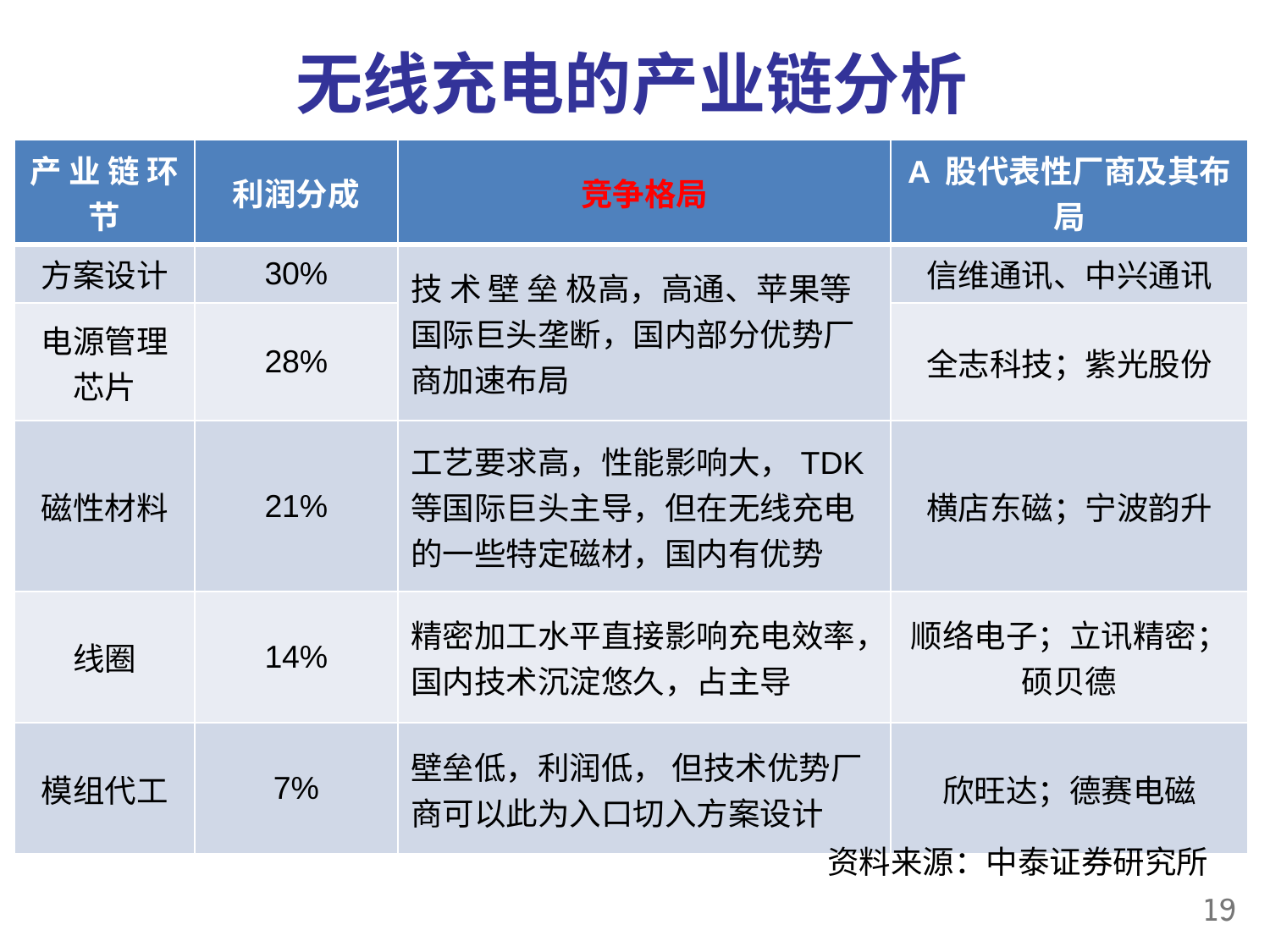

19
# 无线充电的产业链分析
| 产 业 链 环 节 | 利润分成 | 竞争格局 | A 股代表性厂商及其布局 |
| --- | --- | --- | --- |
| 方案设计 | 30% | 技 术 壁 垒 极高，高通、苹果等国际巨头垄断，国内部分优势厂商加速布局 | 信维通讯、中兴通讯 |
| 电源管理芯片 | 28% |  | 全志科技；紫光股份 |
| 磁性材料 | 21% | 工艺要求高，性能影响大，TDK等国际巨头主导，但在无线充电的一些特定磁材，国内有优势 | 横店东磁；宁波韵升 |
| 线圈 | 14% | 精密加工水平直接影响充电效率，国内技术沉淀悠久，占主导 | 顺络电子；立讯精密；硕贝德 |
| 模组代工 | 7% | 壁垒低，利润低， 但技术优势厂商可以此为入口切入方案设计 | 欣旺达；德赛电磁 |
资料来源：中泰证券研究所